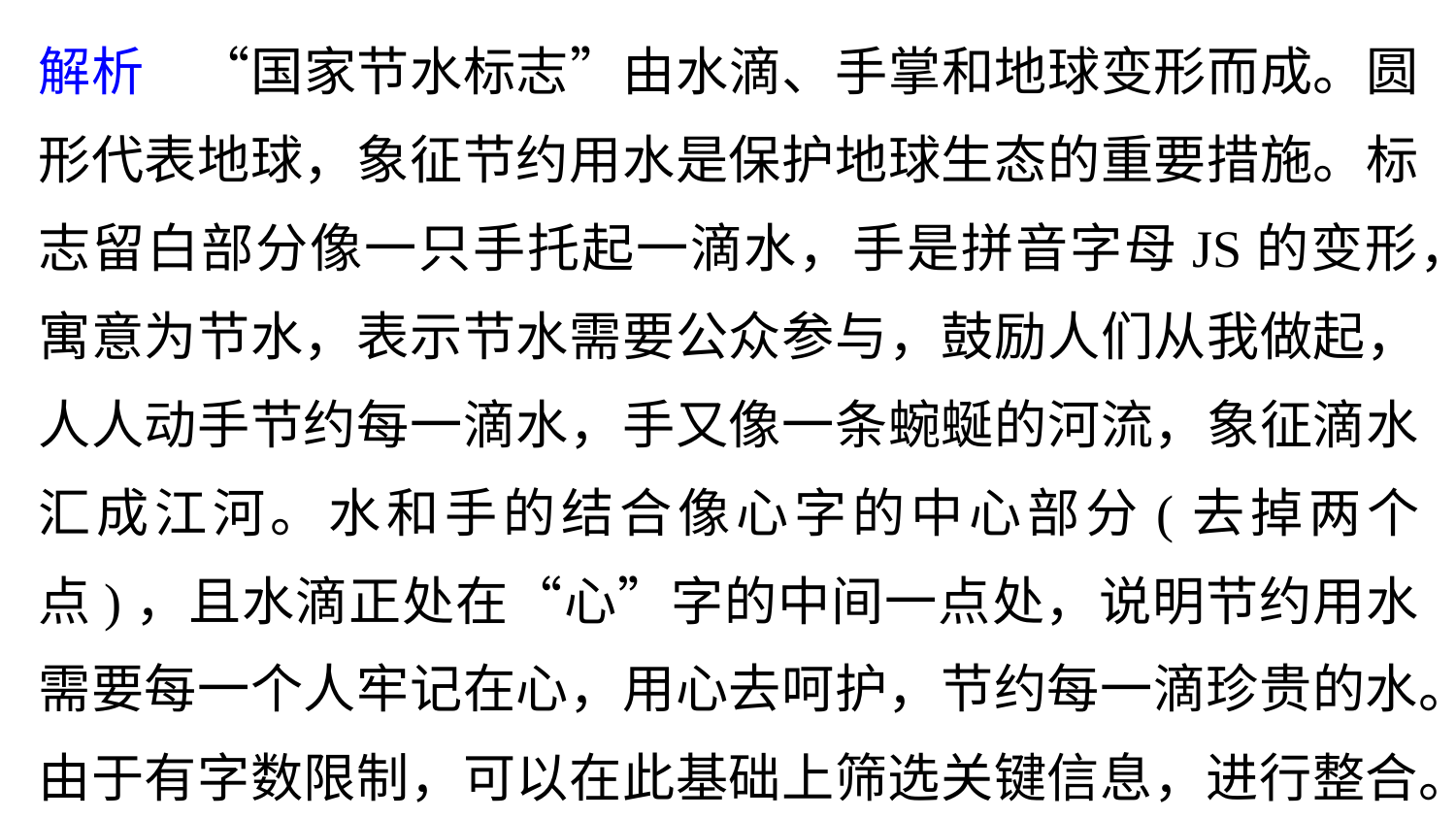

解析　“国家节水标志”由水滴、手掌和地球变形而成。圆形代表地球，象征节约用水是保护地球生态的重要措施。标志留白部分像一只手托起一滴水，手是拼音字母JS的变形，寓意为节水，表示节水需要公众参与，鼓励人们从我做起，人人动手节约每一滴水，手又像一条蜿蜒的河流，象征滴水汇成江河。水和手的结合像心字的中心部分(去掉两个点)，且水滴正处在“心”字的中间一点处，说明节约用水需要每一个人牢记在心，用心去呵护，节约每一滴珍贵的水。由于有字数限制，可以在此基础上筛选关键信息，进行整合。